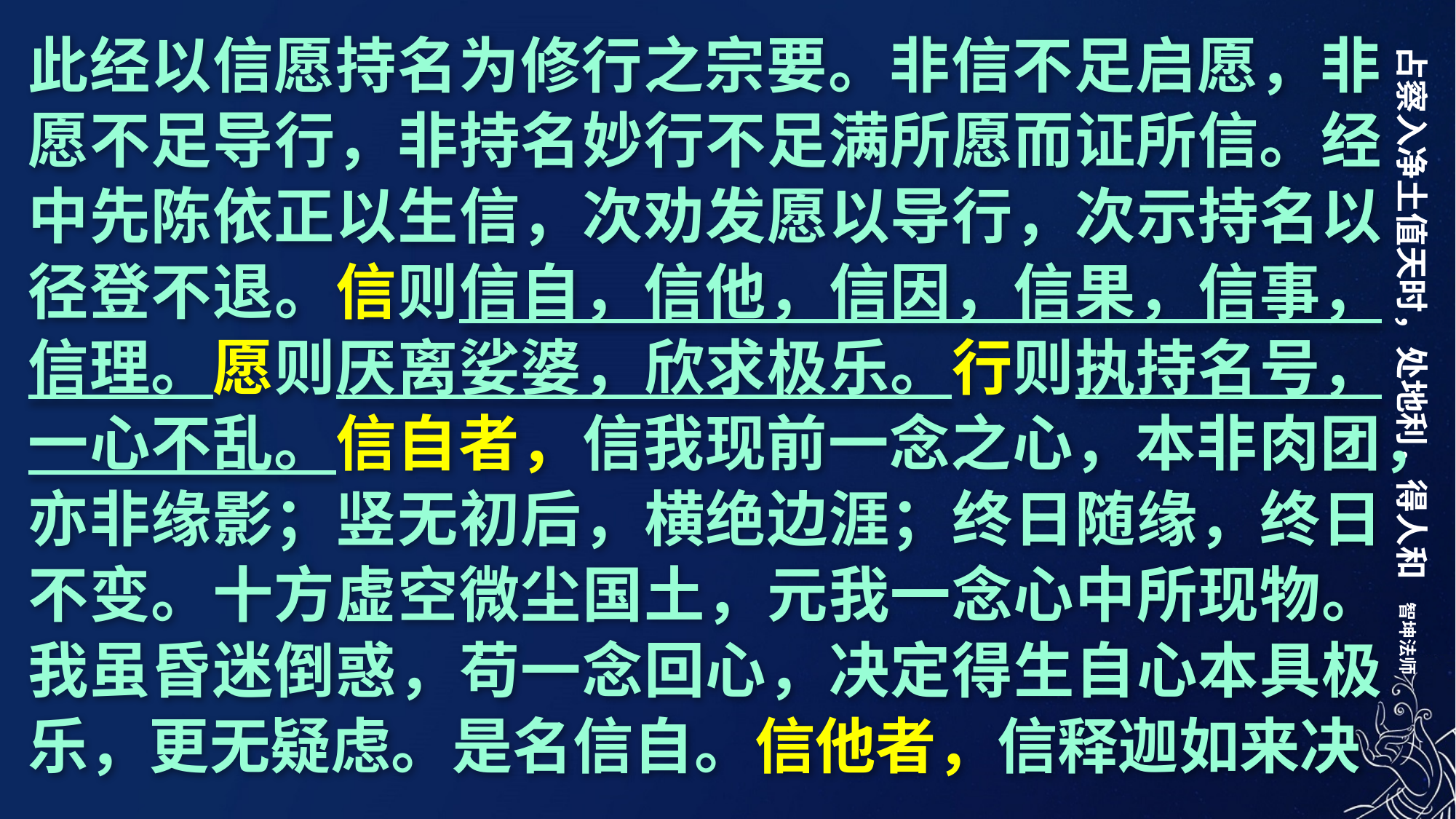

此经以信愿持名为修行之宗要。非信不足启愿，非愿不足导行，非持名妙行不足满所愿而证所信。经中先陈依正以生信，次劝发愿以导行，次示持名以径登不退。信则信自，信他，信因，信果，信事，信理。愿则厌离娑婆，欣求极乐。行则执持名号，一心不乱。信自者，信我现前一念之心，本非肉团，亦非缘影；竖无初后，横绝边涯；终日随缘，终日不变。十方虚空微尘国土，元我一念心中所现物。我虽昏迷倒惑，苟一念回心，决定得生自心本具极乐，更无疑虑。是名信自。信他者，信释迦如来决